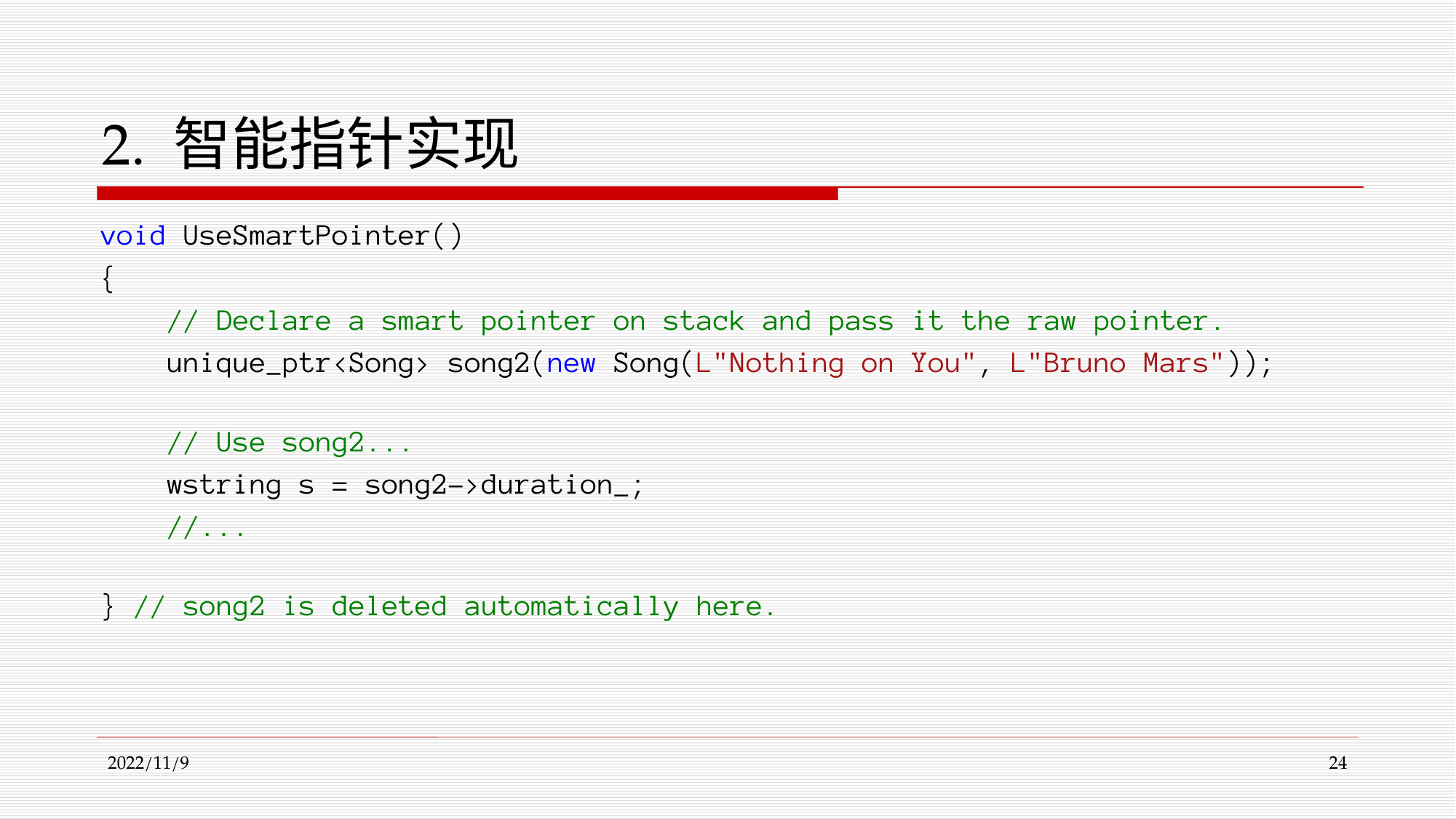

# 2. 智能指针实现
void UseSmartPointer()
{
    // Declare a smart pointer on stack and pass it the raw pointer.
    unique_ptr<Song> song2(new Song(L"Nothing on You", L"Bruno Mars"));
    // Use song2...
    wstring s = song2->duration_;
    //...
} // song2 is deleted automatically here.

2022/11/9
24